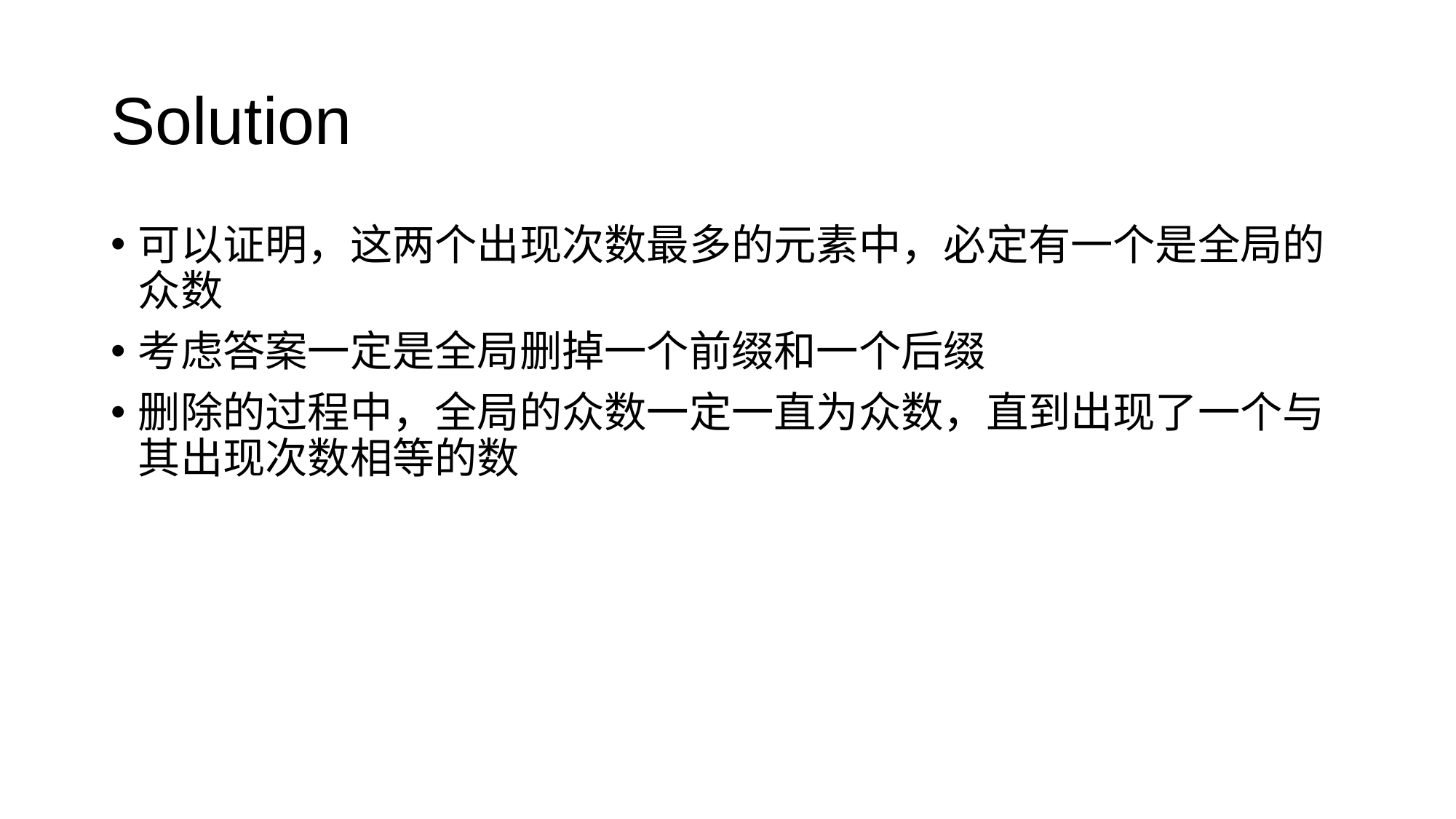

# Solution
可以证明，这两个出现次数最多的元素中，必定有一个是全局的众数
考虑答案一定是全局删掉一个前缀和一个后缀
删除的过程中，全局的众数一定一直为众数，直到出现了一个与其出现次数相等的数